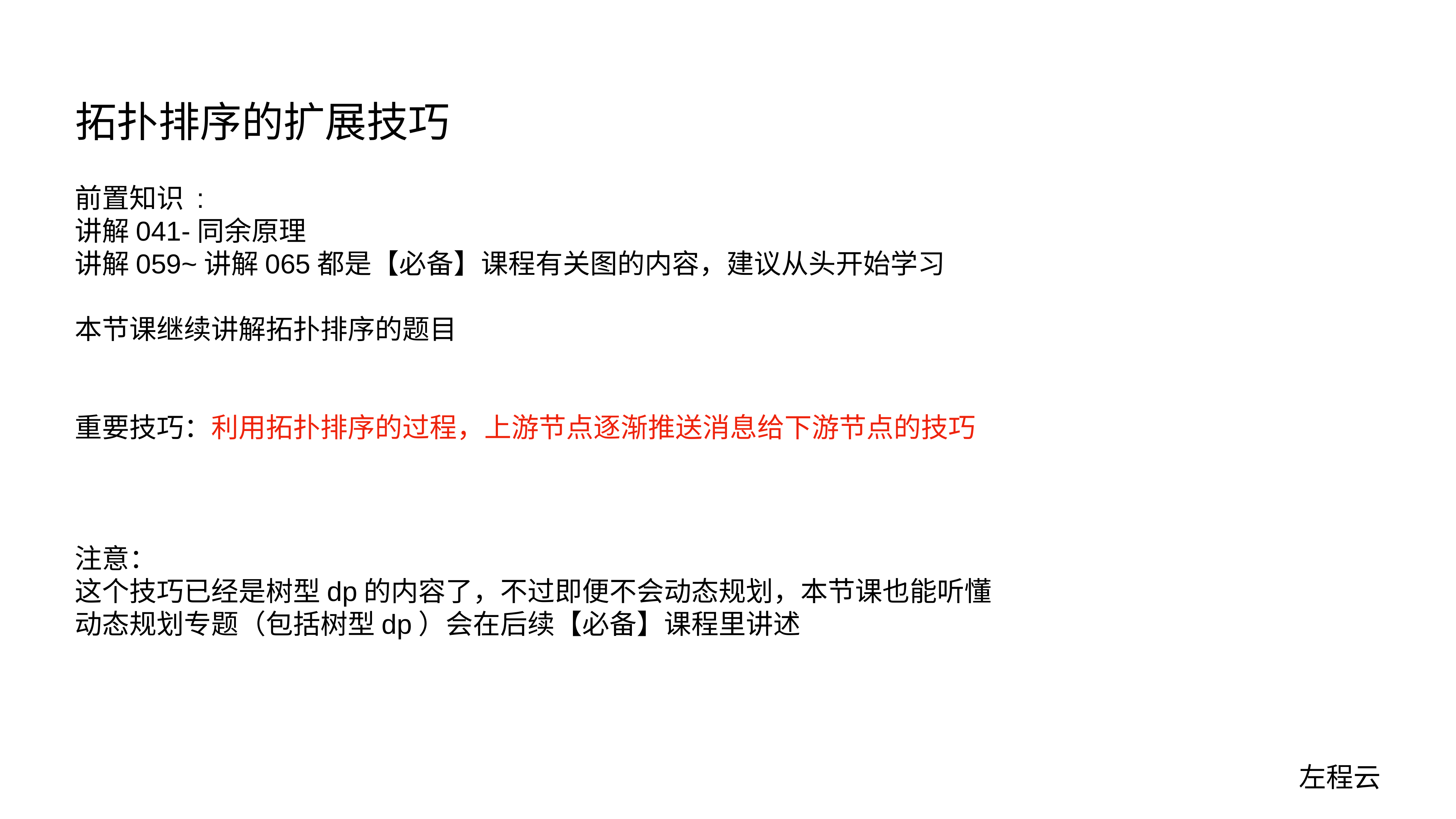

# 拓扑排序的扩展技巧
前置知识 :
讲解041-同余原理
讲解059~讲解065都是【必备】课程有关图的内容，建议从头开始学习

本节课继续讲解拓扑排序的题目

重要技巧：利用拓扑排序的过程，上游节点逐渐推送消息给下游节点的技巧

注意：
这个技巧已经是树型dp的内容了，不过即便不会动态规划，本节课也能听懂
动态规划专题（包括树型dp）会在后续【必备】课程里讲述
左程云